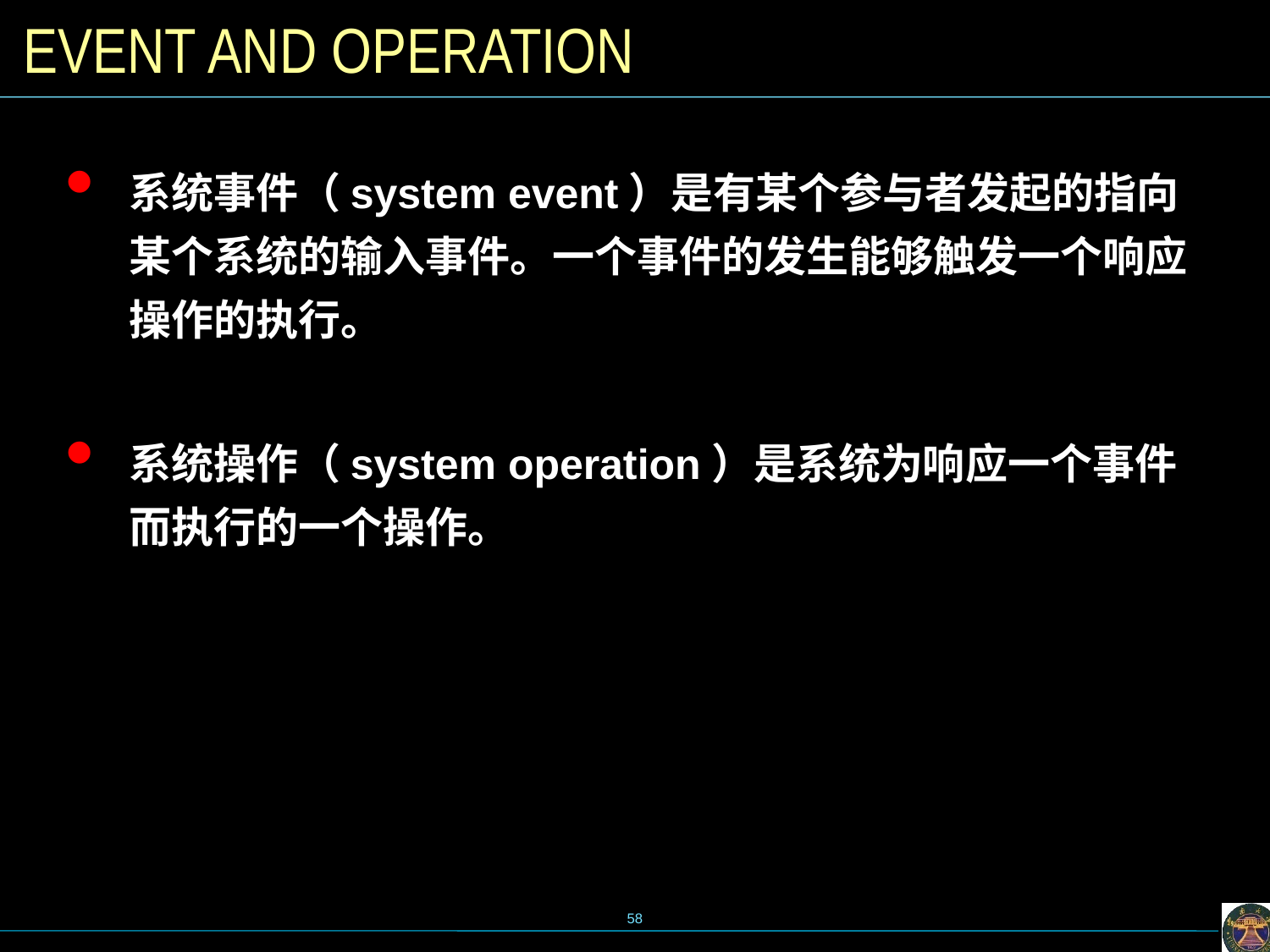

# EVENT AND OPERATION
系统事件（system event）是有某个参与者发起的指向某个系统的输入事件。一个事件的发生能够触发一个响应操作的执行。

系统操作（system operation）是系统为响应一个事件而执行的一个操作。